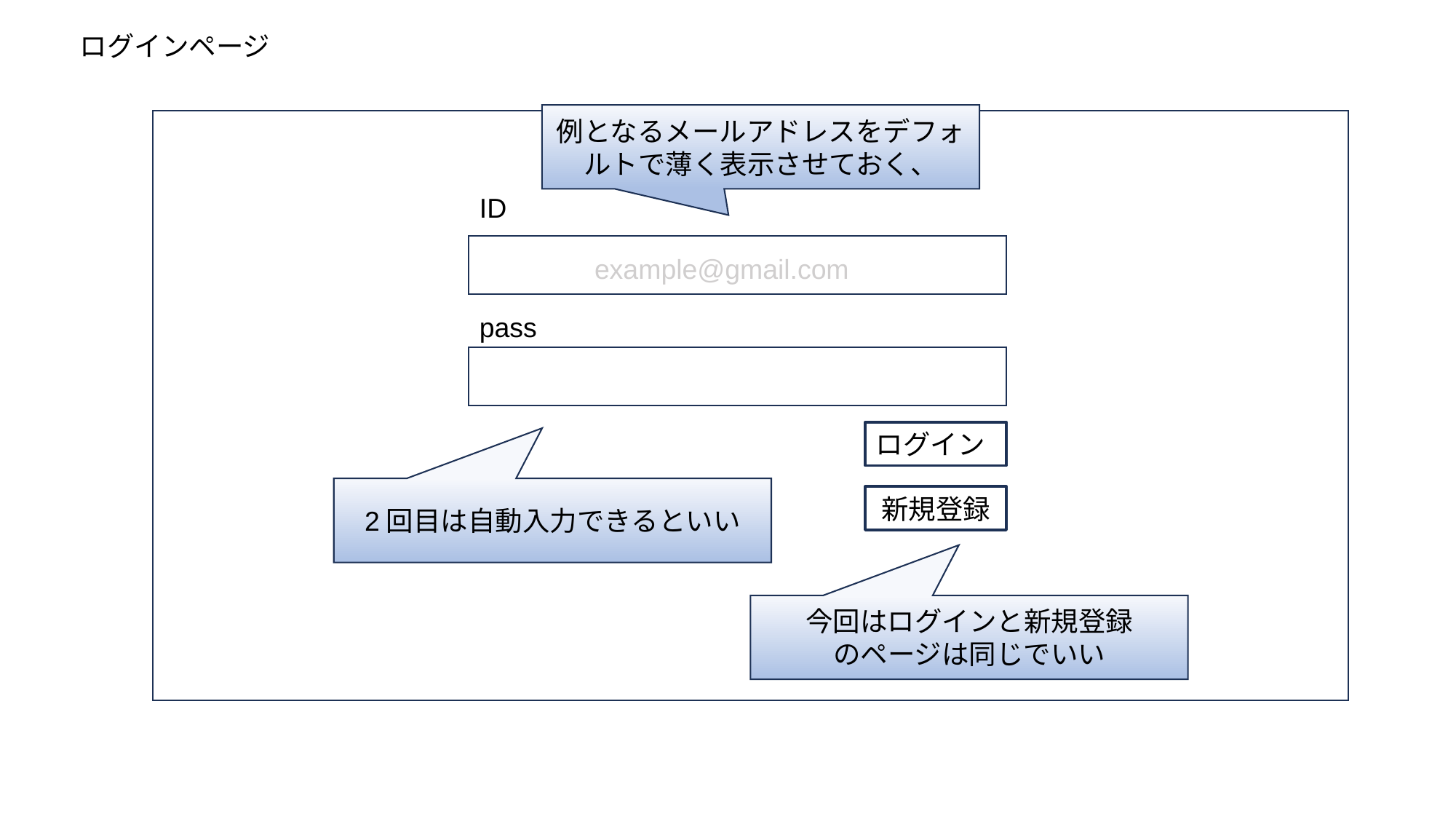

ログインページ
例となるメールアドレスをデフォルトで薄く表示させておく、

ID

example@gmail.com
pass

ログイン
2回目は自動入力できるといい
新規登録
今回はログインと新規登録
のページは同じでいい